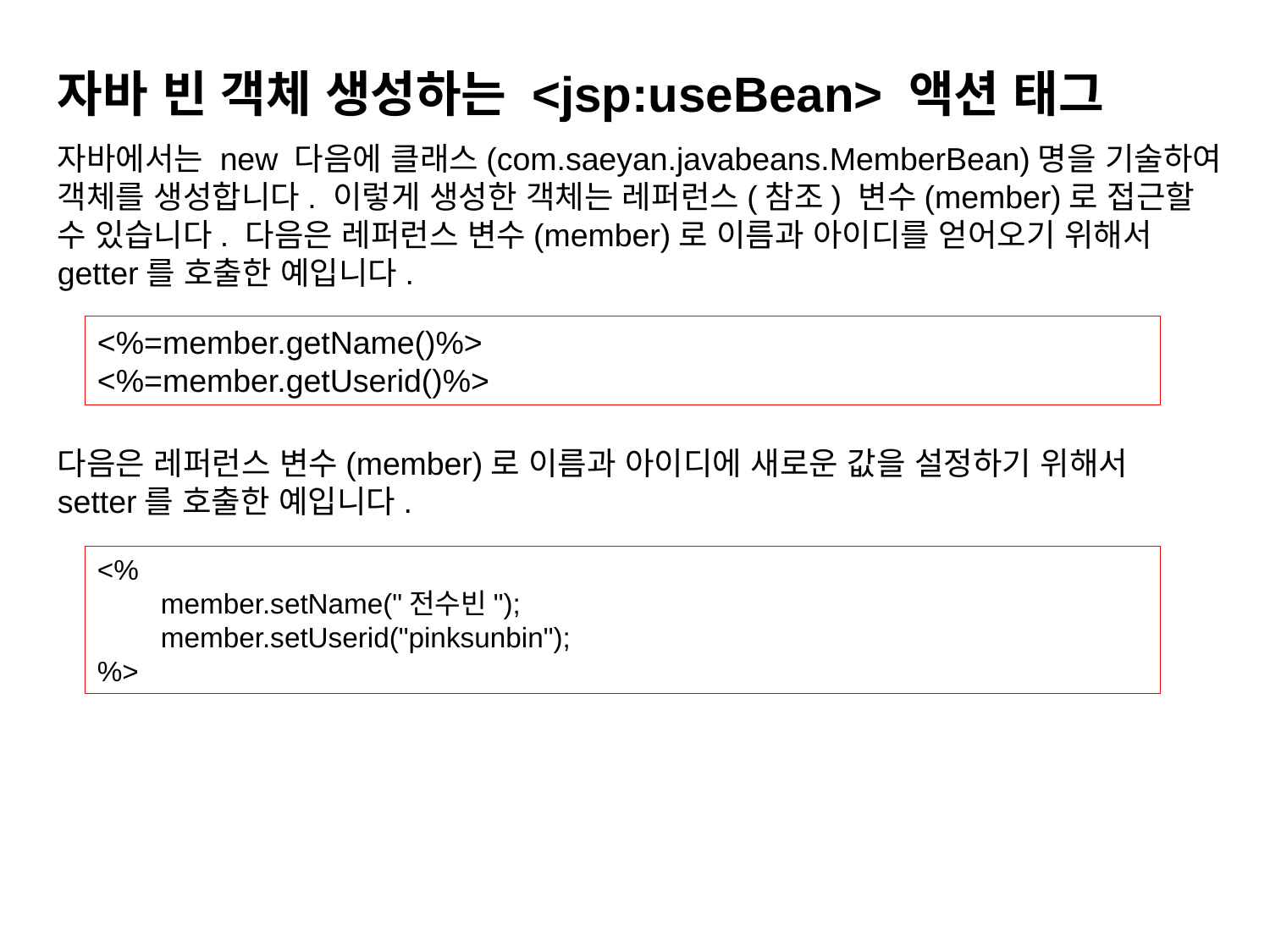

자바 빈 객체 생성하는 <jsp:useBean> 액션 태그

자바에서는 new 다음에 클래스(com.saeyan.javabeans.MemberBean)명을 기술하여 객체를 생성합니다. 이렇게 생성한 객체는 레퍼런스(참조) 변수(member)로 접근할 수 있습니다. 다음은 레퍼런스 변수(member)로 이름과 아이디를 얻어오기 위해서 getter를 호출한 예입니다.

다음은 레퍼런스 변수(member)로 이름과 아이디에 새로운 값을 설정하기 위해서 setter를 호출한 예입니다.

<%=member.getName()%>
<%=member.getUserid()%>

<%
member.setName("전수빈");
member.setUserid("pinksunbin");
%>